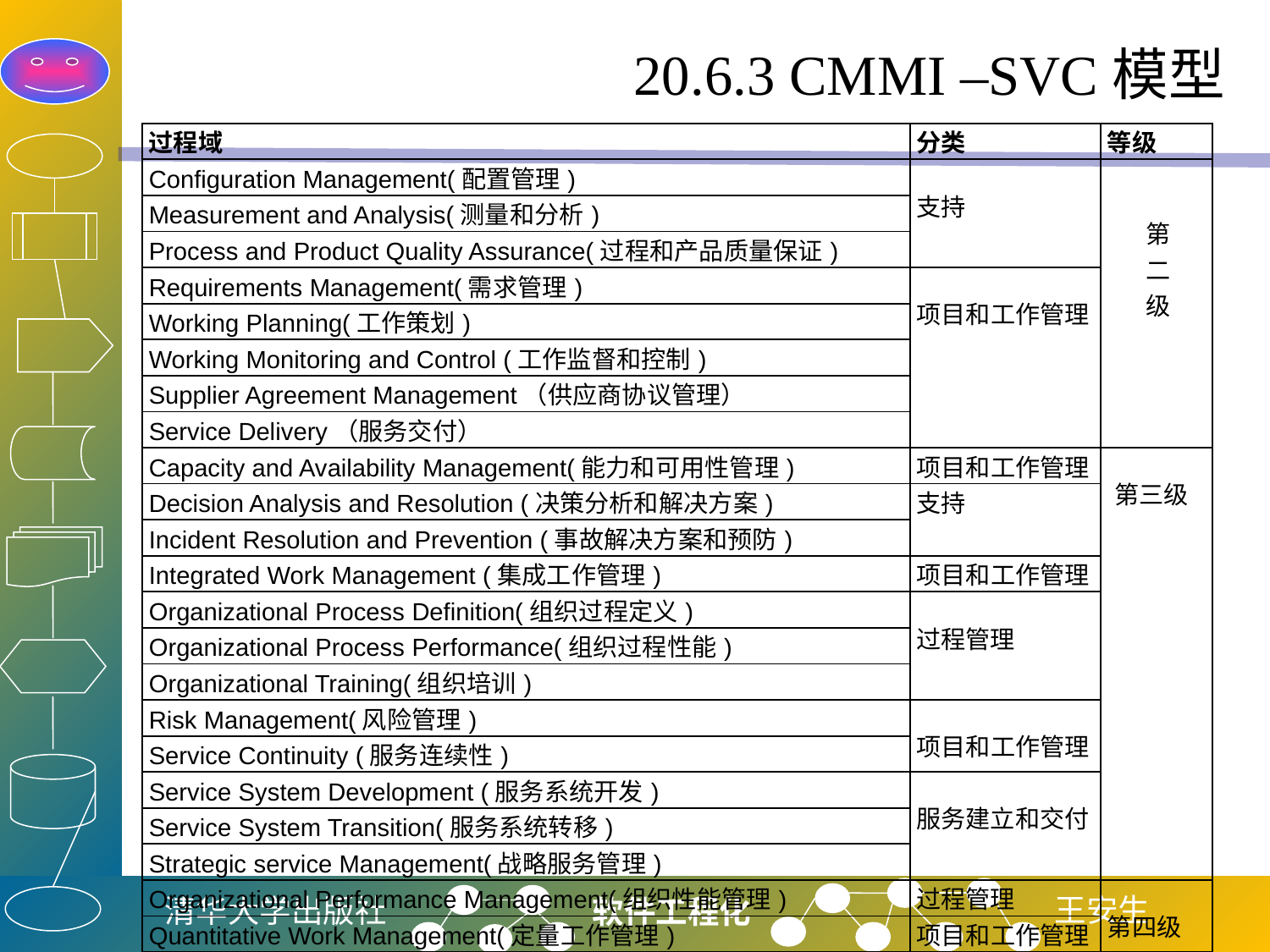

# 20.6.3 CMMI –SVC模型
| 过程域 | 分类 | 等级 |
| --- | --- | --- |
| Configuration Management(配置管理) | 支持 | 第 二 级 |
| Measurement and Analysis(测量和分析) |  |  |
| Process and Product Quality Assurance(过程和产品质量保证) |  |  |
| Requirements Management(需求管理) | 项目和工作管理 |  |
| Working Planning(工作策划) |  |  |
| Working Monitoring and Control (工作监督和控制) |  |  |
| Supplier Agreement Management（供应商协议管理） |  |  |
| Service Delivery（服务交付） |  |  |
| Capacity and Availability Management(能力和可用性管理) | 项目和工作管理 | 第三级 |
| Decision Analysis and Resolution (决策分析和解决方案) | 支持 |  |
| Incident Resolution and Prevention (事故解决方案和预防) |  |  |
| Integrated Work Management (集成工作管理) | 项目和工作管理 |  |
| Organizational Process Definition(组织过程定义) | 过程管理 |  |
| Organizational Process Performance(组织过程性能) |  |  |
| Organizational Training(组织培训) |  |  |
| Risk Management(风险管理) | 项目和工作管理 |  |
| Service Continuity (服务连续性) |  |  |
| Service System Development (服务系统开发) | 服务建立和交付 |  |
| Service System Transition(服务系统转移) |  |  |
| Strategic service Management(战略服务管理) |  |  |
| Organizational Performance Management(组织性能管理) | 过程管理 | 第四级 |
| Quantitative Work Management(定量工作管理) | 项目和工作管理 |  |
| Causal Analysis and Resolution(原因分析和解决方案) | 支持 | 第五级 |
| Organizational Performance Management(组织性能管理) | 过程管理 |  |